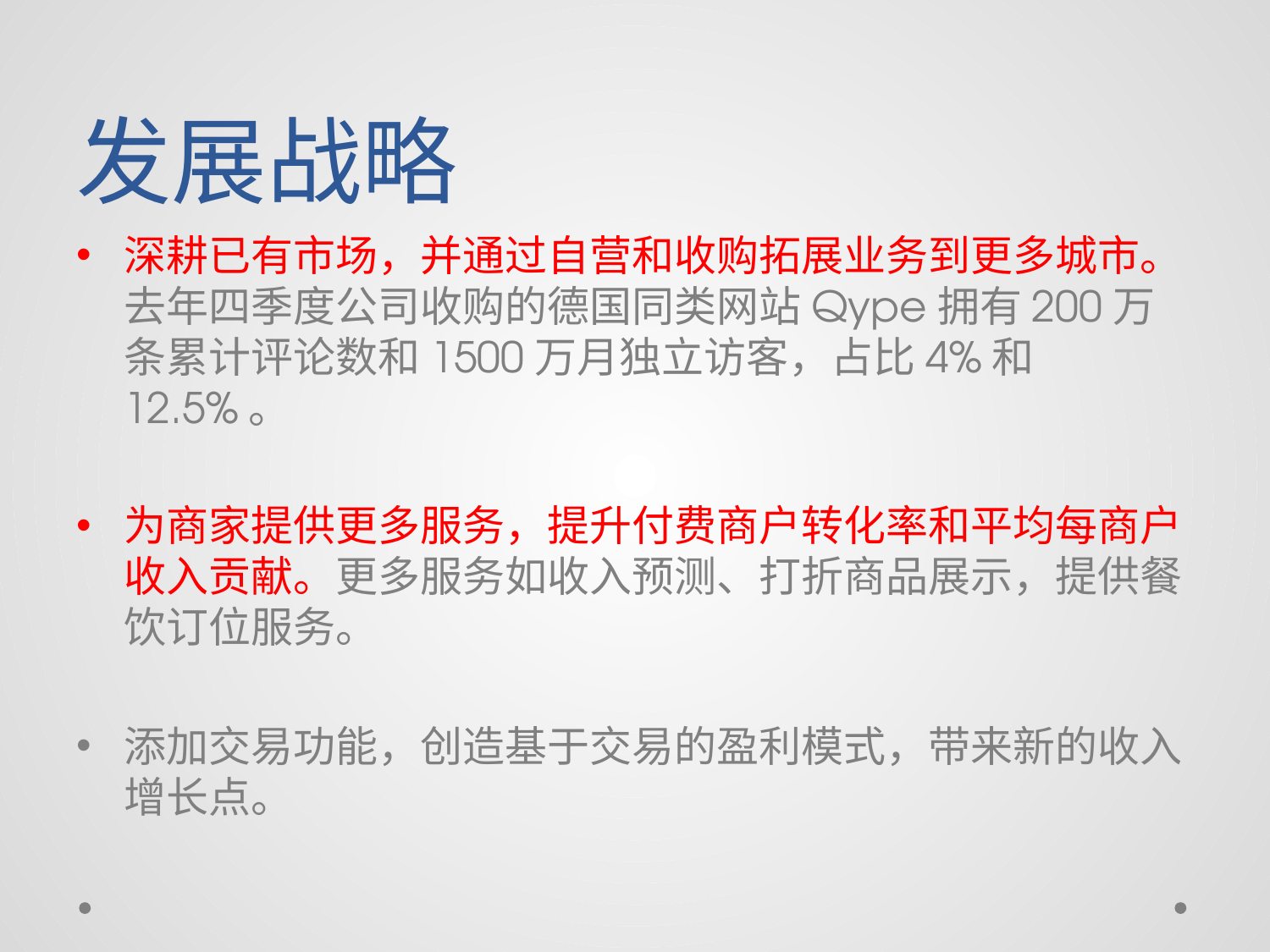

# 发展战略
深耕已有市场，并通过自营和收购拓展业务到更多城市。去年四季度公司收购的德国同类网站Qype拥有200万条累计评论数和1500万月独立访客，占比4%和12.5%。

为商家提供更多服务，提升付费商户转化率和平均每商户收入贡献。更多服务如收入预测、打折商品展示，提供餐饮订位服务。

添加交易功能，创造基于交易的盈利模式，带来新的收入增长点。